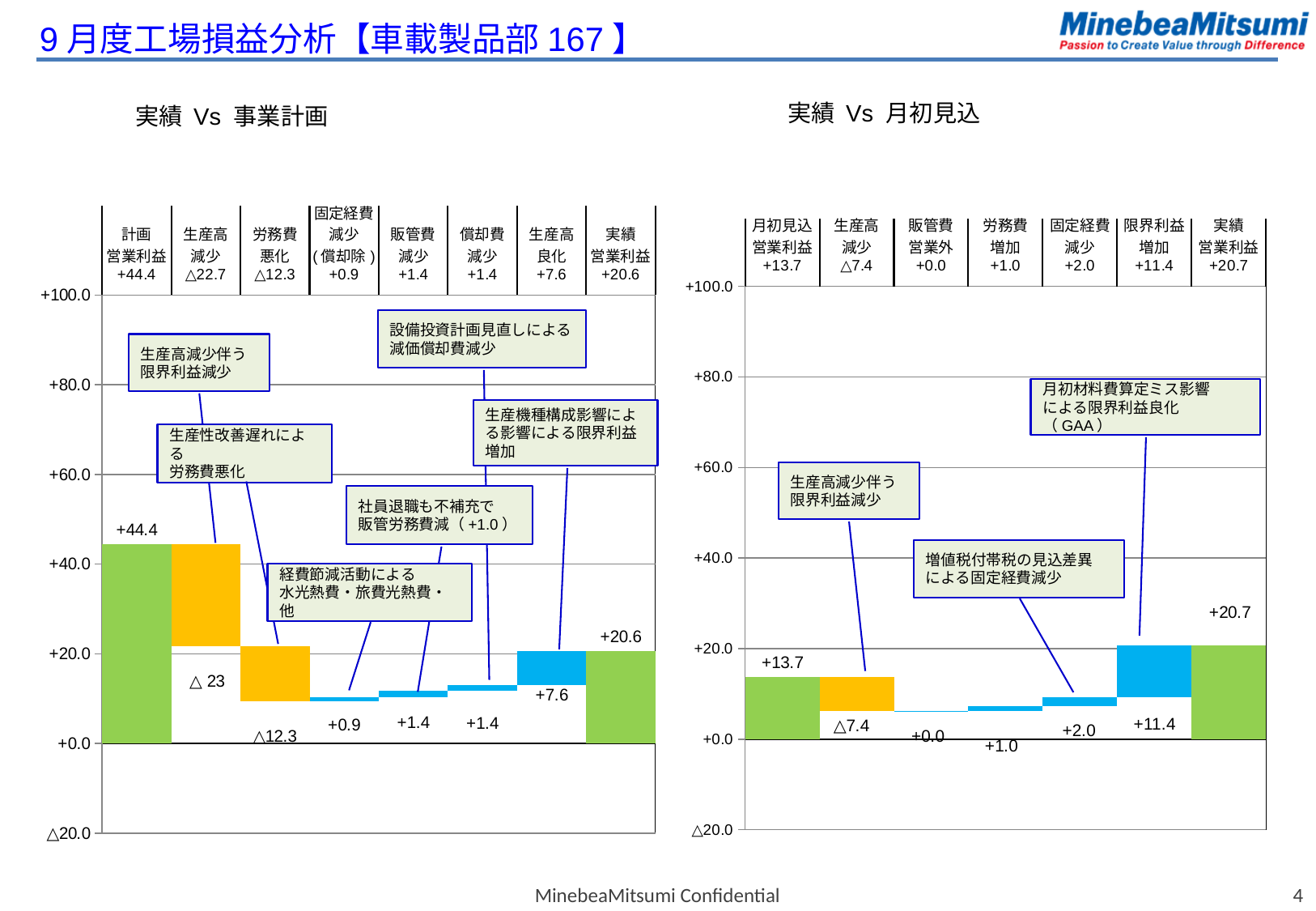

# 9月度工場損益分析【車載製品部167】
実績 Vs 月初見込
実績 Vs 事業計画

### Chart

| Category | 緑 | 赤 | 無 | 黄 | 黄+ | 青 | 青+ | 数値 |
|---|---|---|---|---|---|---|---|---|
|  | 13.683938137791923 | 0.0 | None | None | None | None | None | 13.683938137791923 |
|  | None | None | 6.258123087265202 | 7.425815050526709 | 0.0 | 0.0 | 0.0 | -7.425815050526709 |
|  | None | None | 6.258123087265202 | 0.0 | 0.0 | 0.009529556528876906 | 0.0 | 0.009529556528876906 |
|  | None | None | 6.267652643794079 | 0.0 | 0.0 | 0.9561399826473727 | 0.0 | 0.9561399826473727 |
|  | None | None | 7.2237926264414485 | 0.0 | 0.0 | 2.0210310345190265 | 0.0 | 2.0210310345190265 |
|  | None | None | 9.244823660960444 | 0.0 | 0.0 | 11.414172631239605 | 0.0 | 11.414172631239605 |
|  | 20.65899629220009 | 0.0 | None | None | None | None | None | 20.65899629220009 |

### Chart

| Category | 緑 | 赤 | 無 | 黄 | 黄+ | 青 | 青+ | 数値 |
|---|---|---|---|---|---|---|---|---|
|  | 44.399073737762194 | 0.0 | None | None | None | None | None | 44.399073737762194 |
|  | None | None | 21.691194109715745 | 22.707879628046506 | 0.0 | 0.0 | 0.0 | -22.707879628046506 |
|  | None | None | 9.348194109715745 | 12.343 | 0.0 | 0.0 | 0.0 | -12.343 |
|  | None | None | 9.348194109715745 | 0.0 | 0.0 | 0.945 | 0.0 | 0.945 |
|  | None | None | 10.293194109715746 | 0.0 | 0.0 | 1.381999999999998 | 0.0 | 1.381999999999998 |
|  | None | None | 11.675194109715752 | 0.0 | 0.0 | 1.3715422643092101 | 0.0 | 1.3715422643092101 |
|  | None | None | 13.046736374024977 | 0.0 | 0.0 | 7.602846641127457 | 0.0 | 7.602846641127457 |
|  | 20.64958301515243 | 0.0 | None | None | None | None | None | 20.64958301515243 |
設備投資計画見直しによる
減価償却費減少
生産高減少伴う
限界利益減少
月初材料費算定ミス影響
による限界利益良化（GAA）
生産機種構成影響による影響による限界利益増加
生産性改善遅れによる
労務費悪化
生産高減少伴う
限界利益減少
社員退職も不補充で
販管労務費減（+1.0）
増値税付帯税の見込差異
による固定経費減少
経費節減活動による
水光熱費・旅費光熱費・他
MinebeaMitsumi Confidential
4